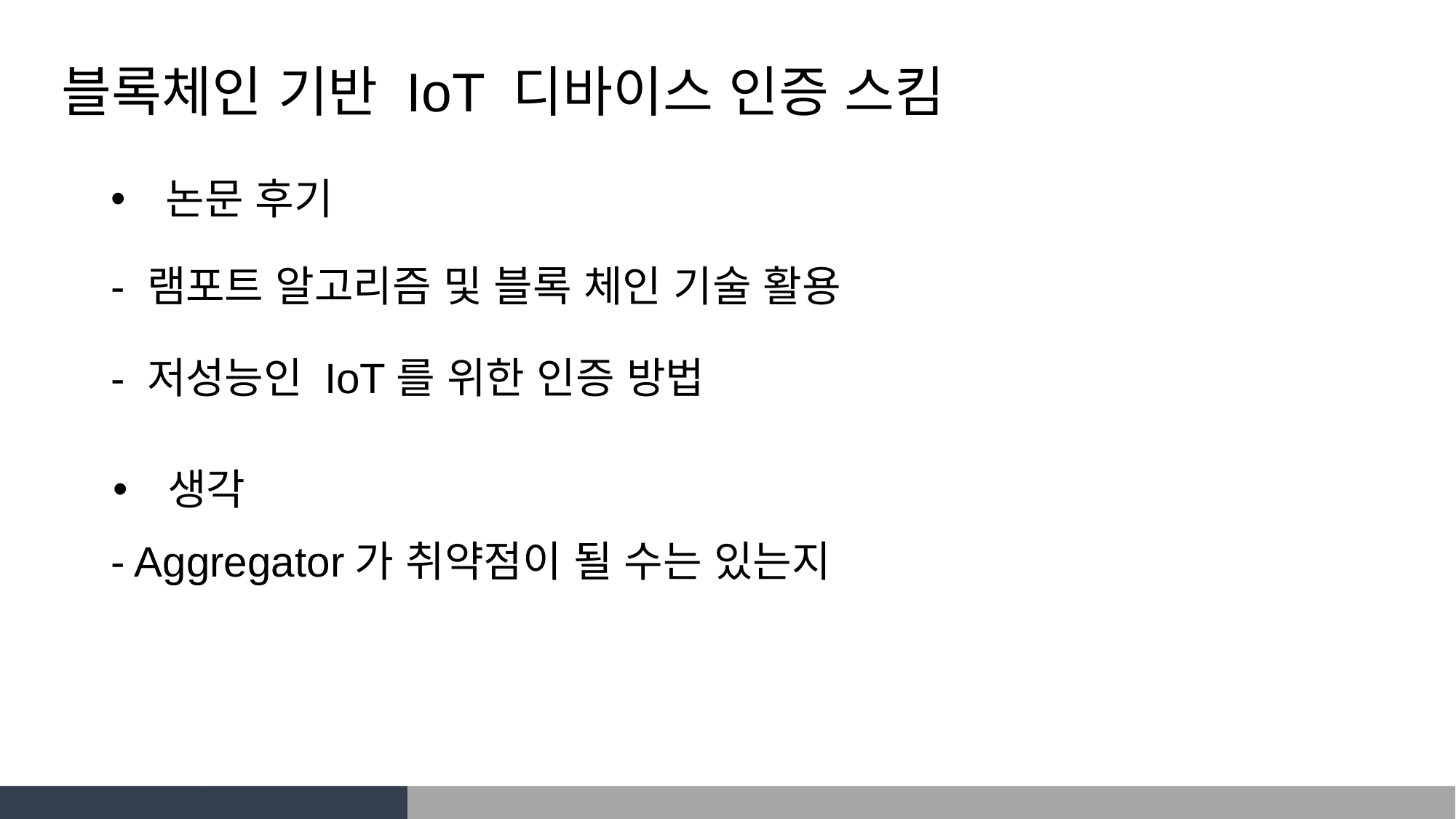

블록체인 기반 IoT 디바이스 인증 스킴
논문 후기
- 램포트 알고리즘 및 블록 체인 기술 활용

- 저성능인 IoT를 위한 인증 방법

- Aggregator가 취약점이 될 수는 있는지

생각